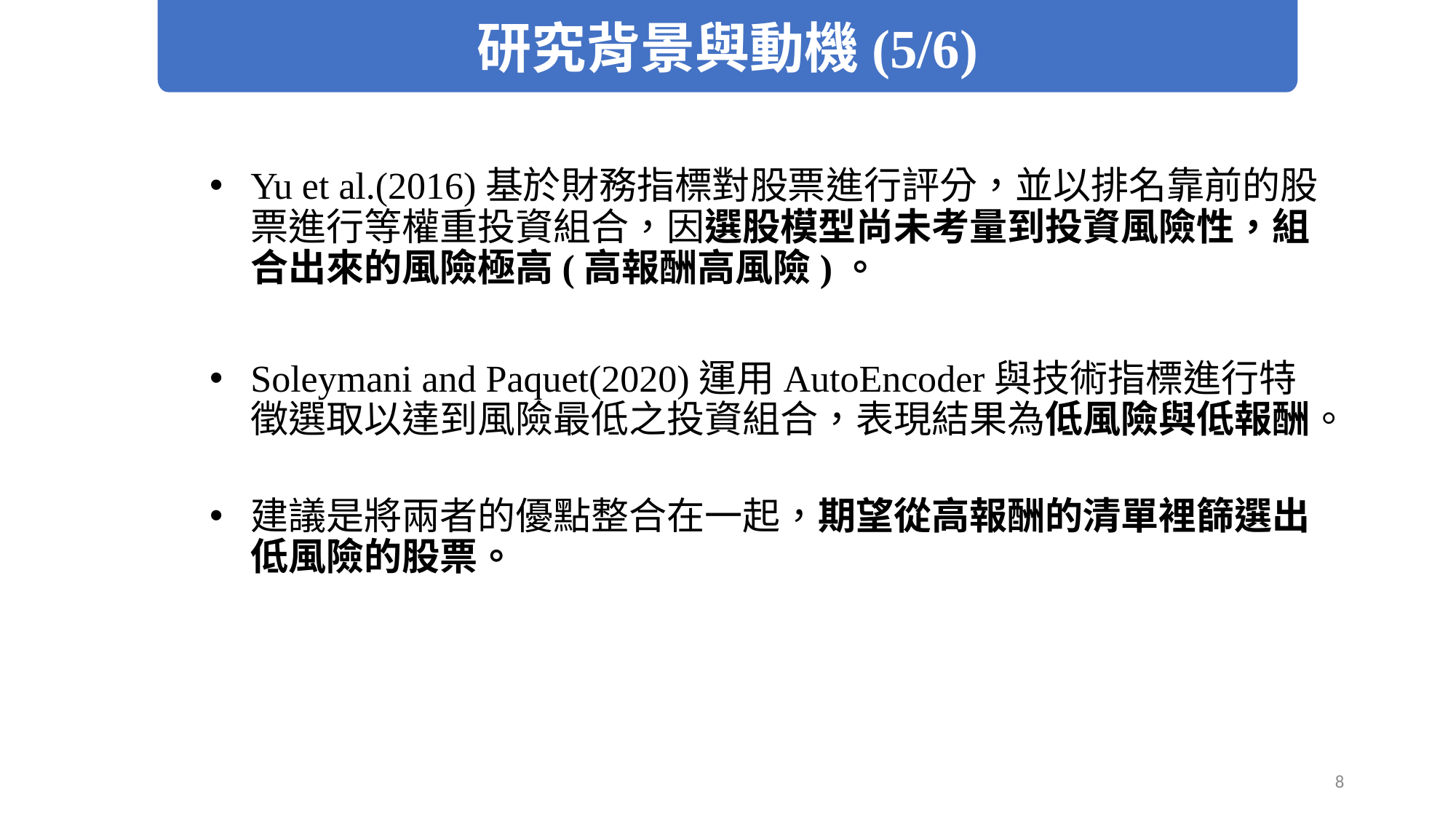

研究背景與動機(5/6)
Yu et al.(2016)基於財務指標對股票進行評分，並以排名靠前的股票進行等權重投資組合，因選股模型尚未考量到投資風險性，組合出來的風險極高(高報酬高風險)。

Soleymani and Paquet(2020)運用AutoEncoder與技術指標進行特徵選取以達到風險最低之投資組合，表現結果為低風險與低報酬。

建議是將兩者的優點整合在一起，期望從高報酬的清單裡篩選出低風險的股票。

8